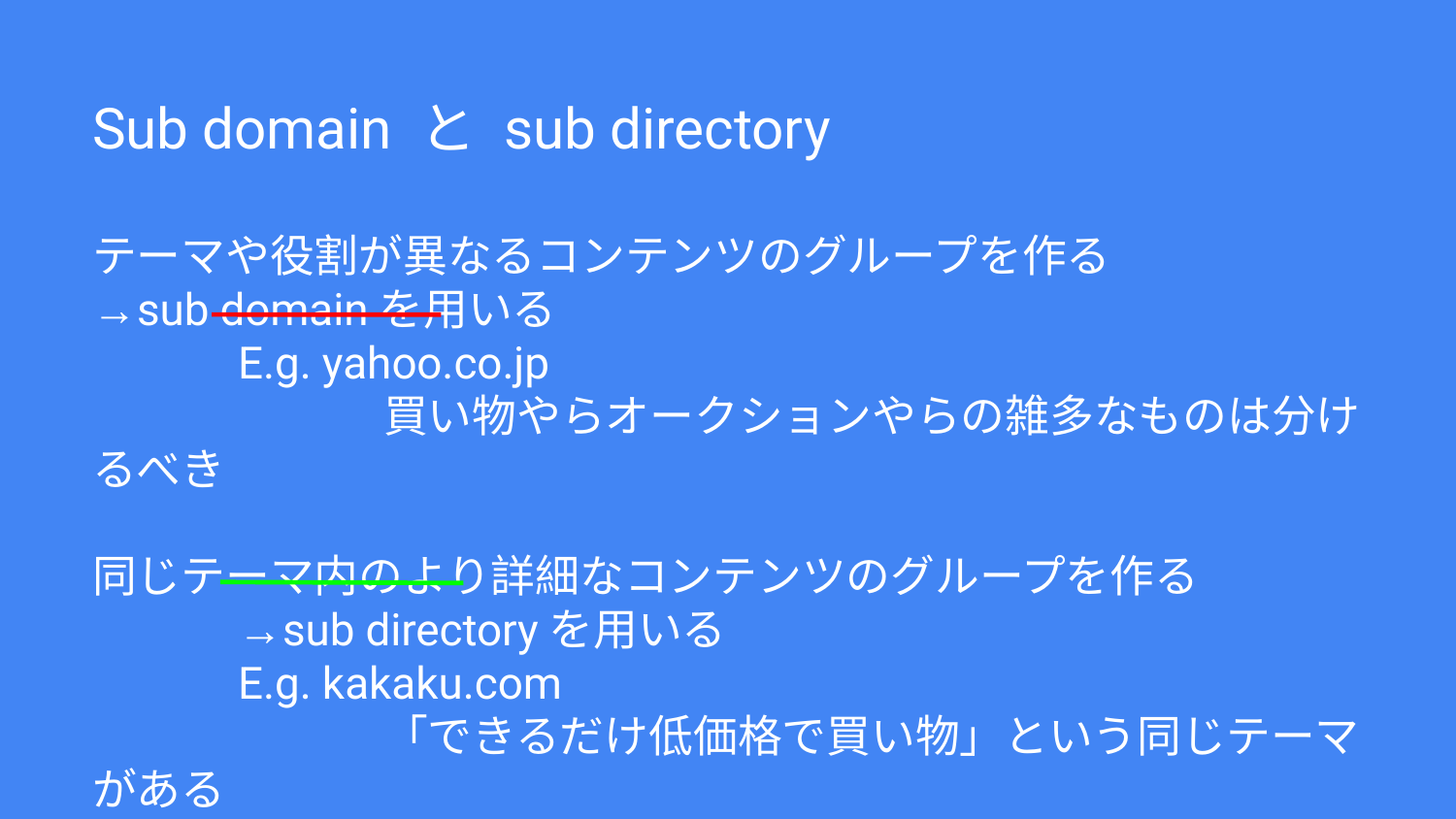

Sub domain と sub directory

テーマや役割が異なるコンテンツのグループを作る
→sub domainを用いる
	E.g. yahoo.co.jp
		買い物やらオークションやらの雑多なものは分けるべき

同じテーマ内のより詳細なコンテンツのグループを作る
	→sub directoryを用いる
	E.g. kakaku.com
		「できるだけ低価格で買い物」という同じテーマがある
			その中で商品のカテゴリがあるだけ